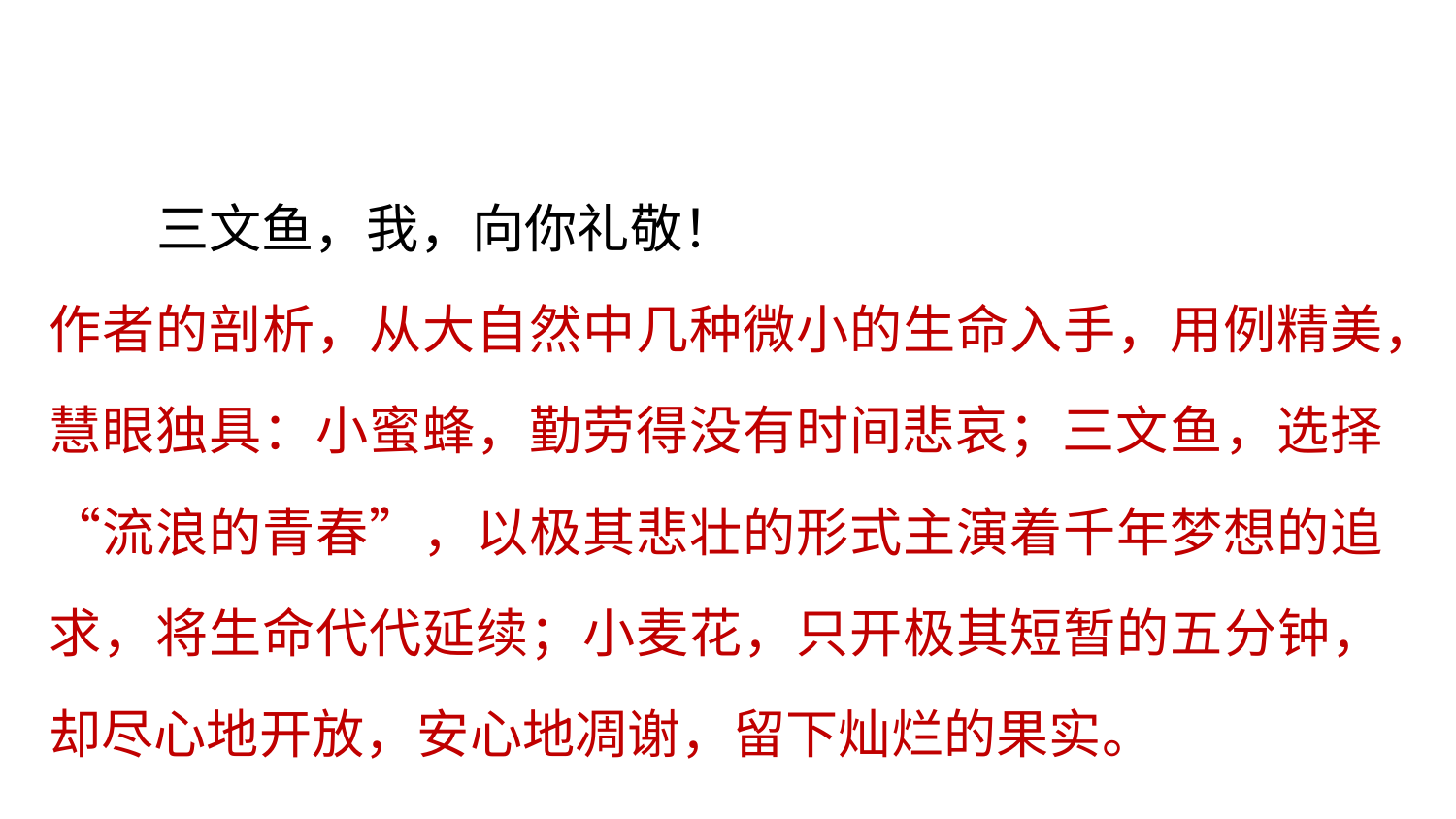

三文鱼，我，向你礼敬！
作者的剖析，从大自然中几种微小的生命入手，用例精美，慧眼独具：小蜜蜂，勤劳得没有时间悲哀；三文鱼，选择“流浪的青春”，以极其悲壮的形式主演着千年梦想的追求，将生命代代延续；小麦花，只开极其短暂的五分钟，却尽心地开放，安心地凋谢，留下灿烂的果实。